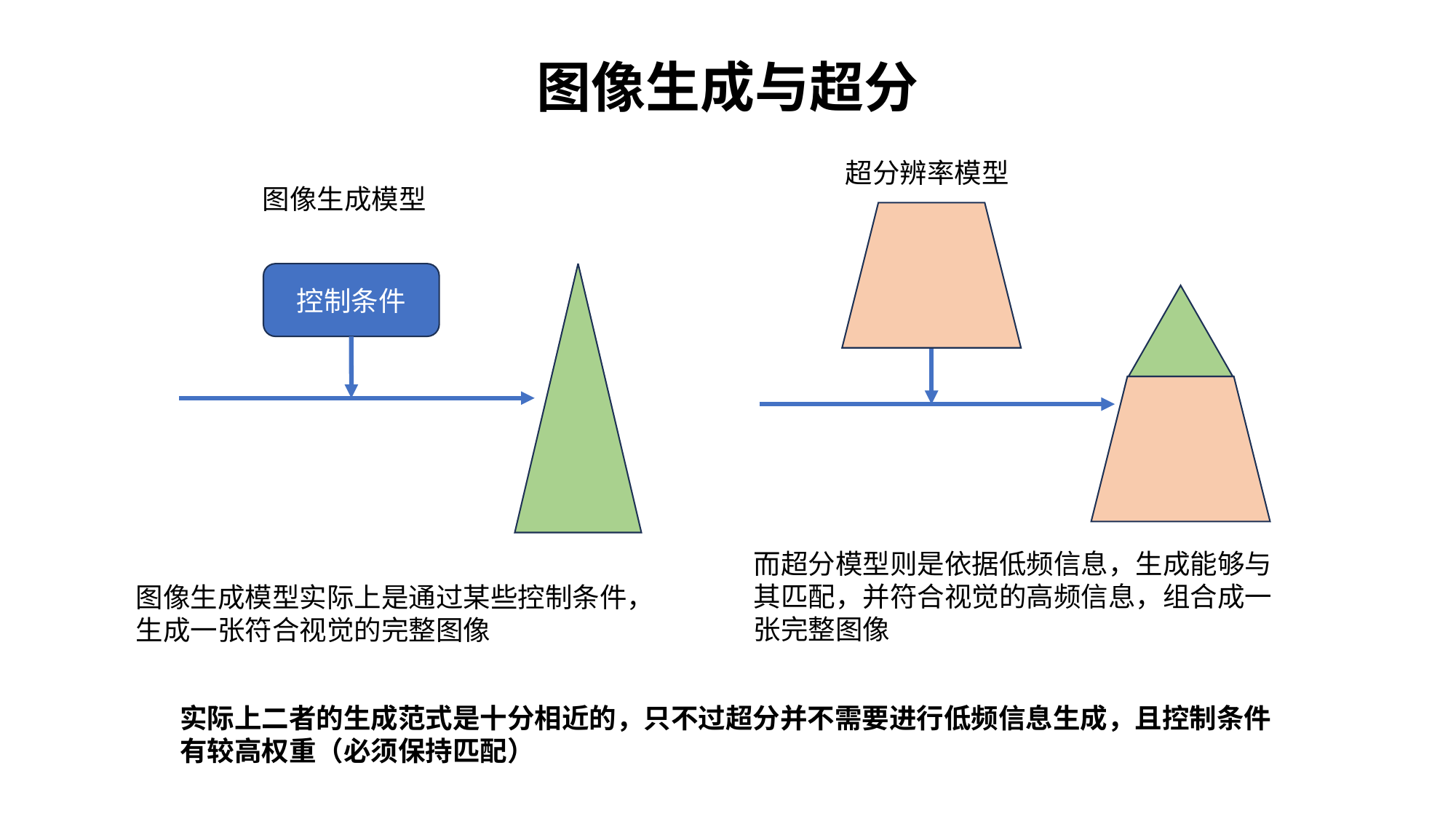

图像生成与超分
超分辨率模型
图像生成模型

控制条件

而超分模型则是依据低频信息，生成能够与其匹配，并符合视觉的高频信息，组合成一张完整图像
图像生成模型实际上是通过某些控制条件，生成一张符合视觉的完整图像
实际上二者的生成范式是十分相近的，只不过超分并不需要进行低频信息生成，且控制条件有较高权重（必须保持匹配）